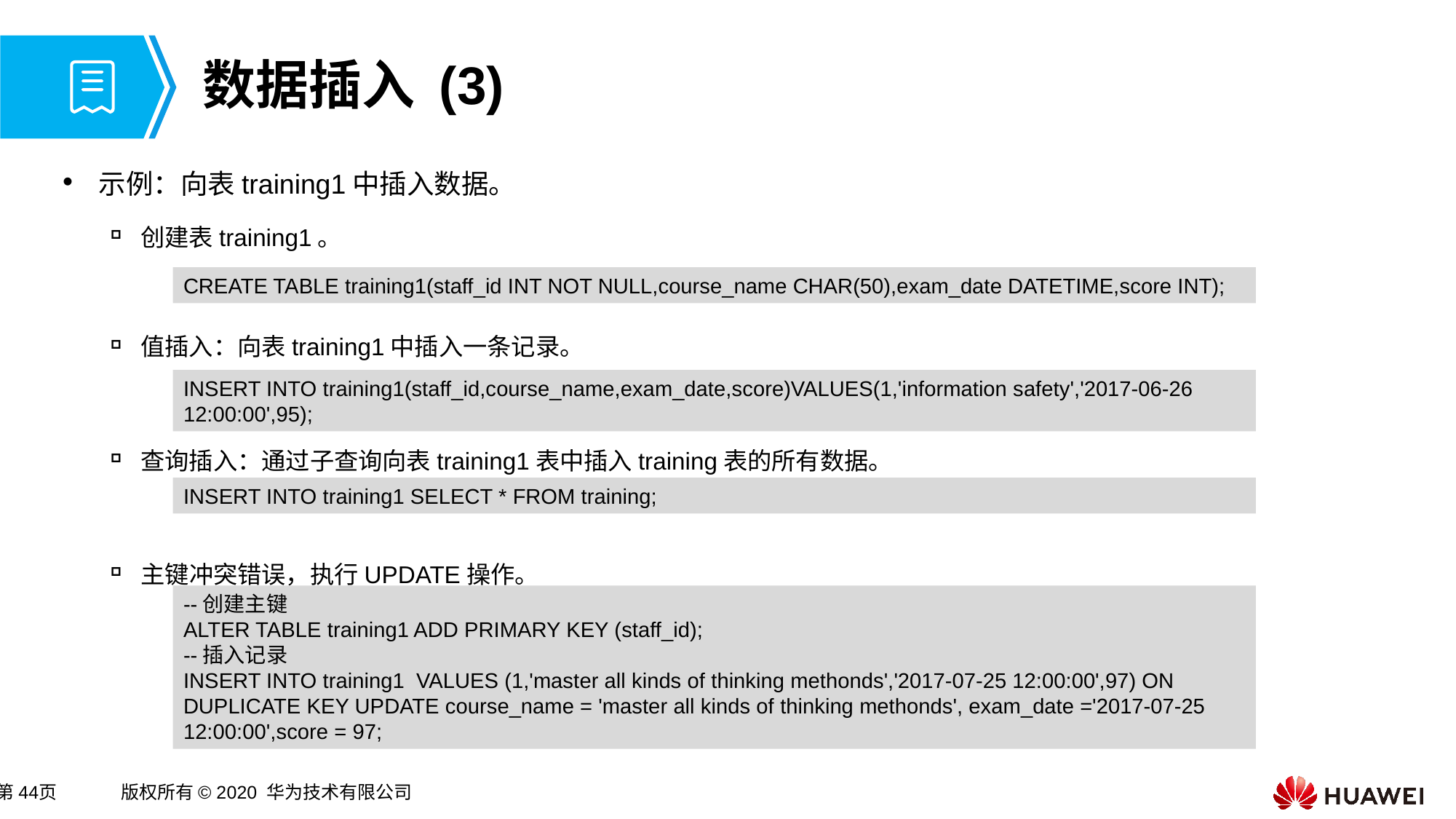

# 数据插入 (3)
示例：向表training1中插入数据。
创建表training1。

值插入：向表training1中插入一条记录。

查询插入：通过子查询向表training1表中插入training表的所有数据。

主键冲突错误，执行UPDATE操作。

CREATE TABLE training1(staff_id INT NOT NULL,course_name CHAR(50),exam_date DATETIME,score INT);
INSERT INTO training1(staff_id,course_name,exam_date,score)VALUES(1,'information safety','2017-06-26 12:00:00',95);
INSERT INTO training1 SELECT * FROM training;
--创建主键
ALTER TABLE training1 ADD PRIMARY KEY (staff_id);
--插入记录
INSERT INTO training1  VALUES (1,'master all kinds of thinking methonds','2017-07-25 12:00:00',97) ON DUPLICATE KEY UPDATE course_name = 'master all kinds of thinking methonds', exam_date ='2017-07-25 12:00:00',score = 97;